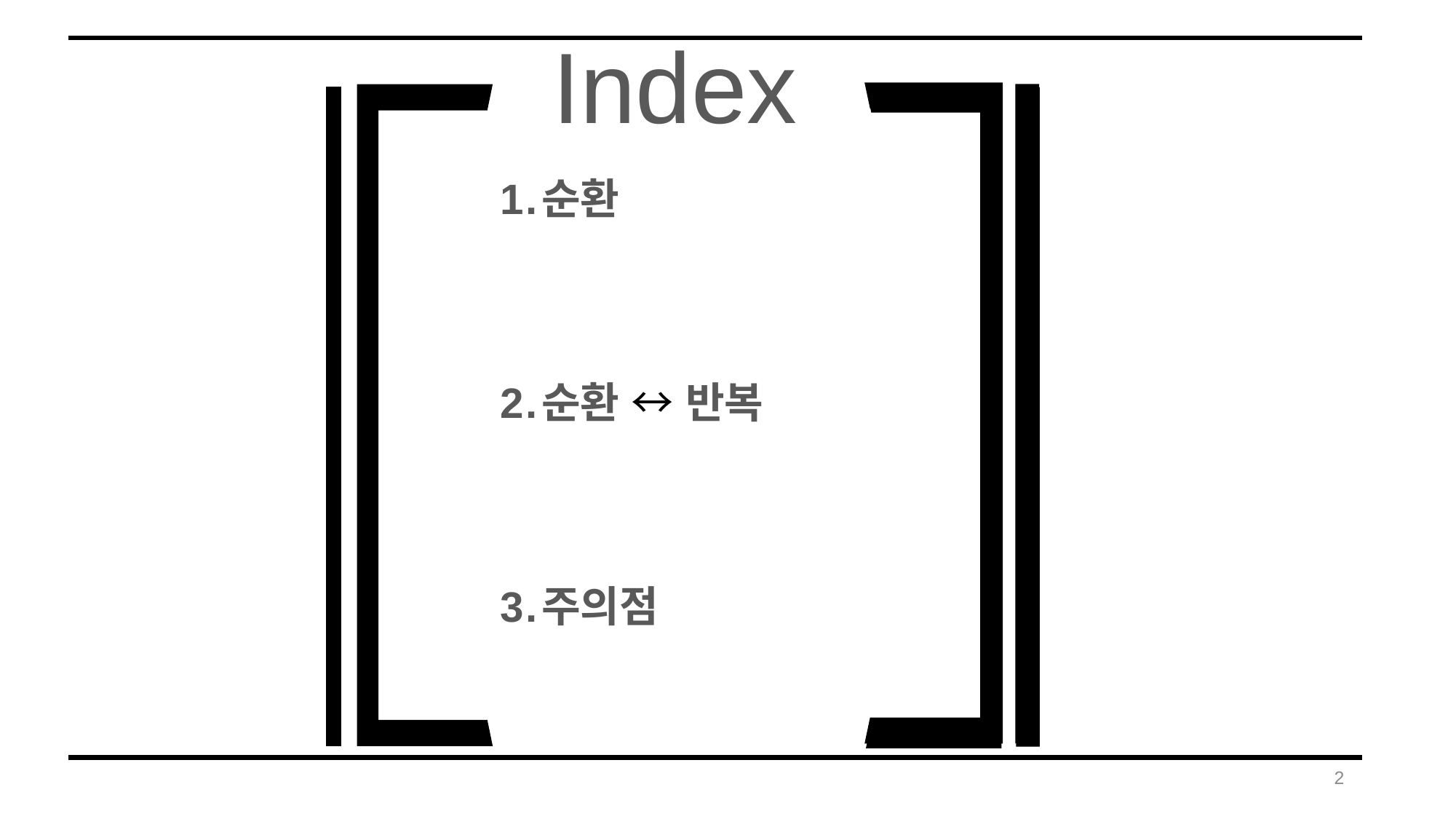

Index

순환

순환 ↔ 반복

주의점

2